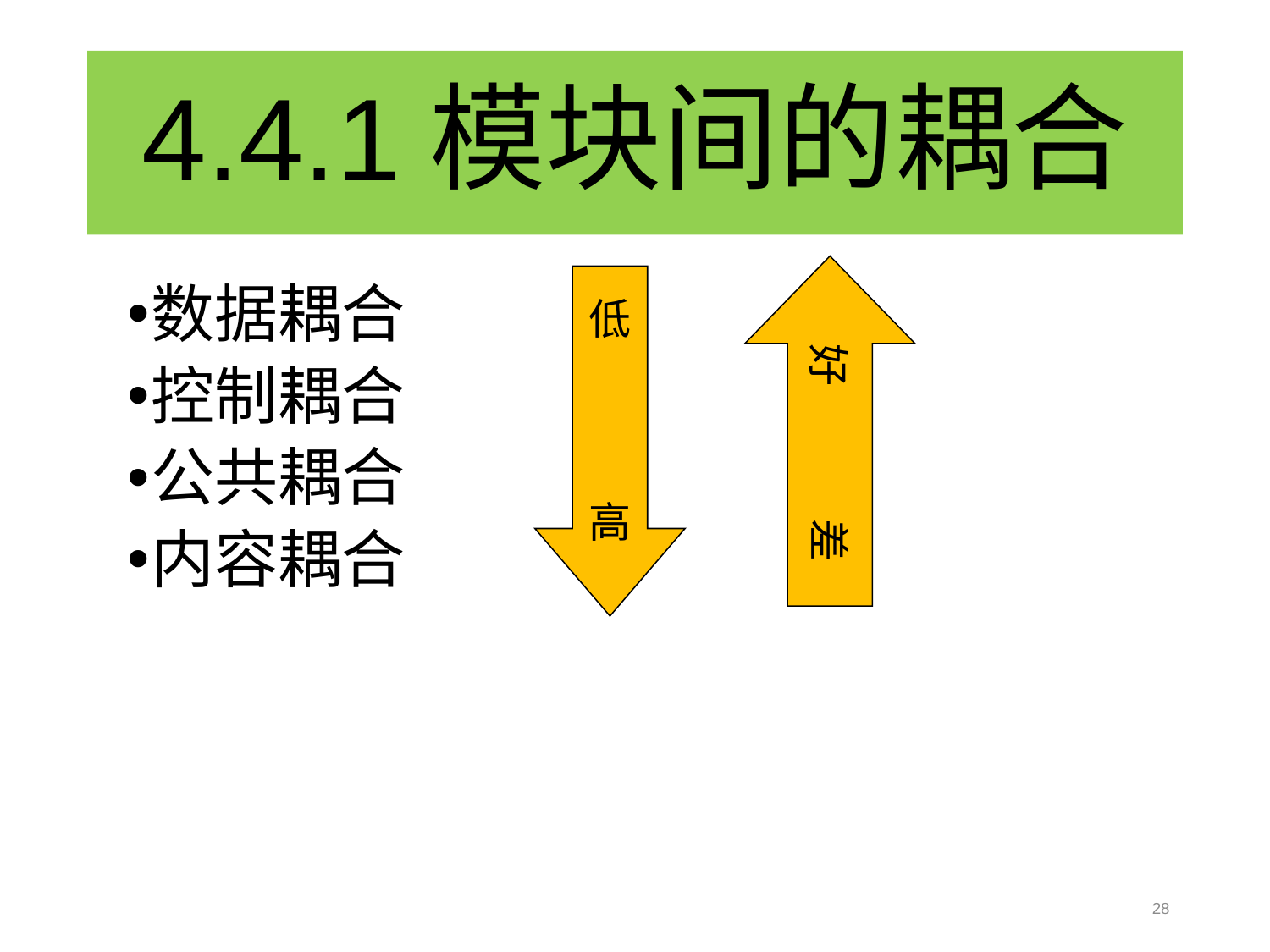

# 4.4.1模块间的耦合
好              差
低

高
数据耦合
控制耦合
公共耦合
内容耦合
28